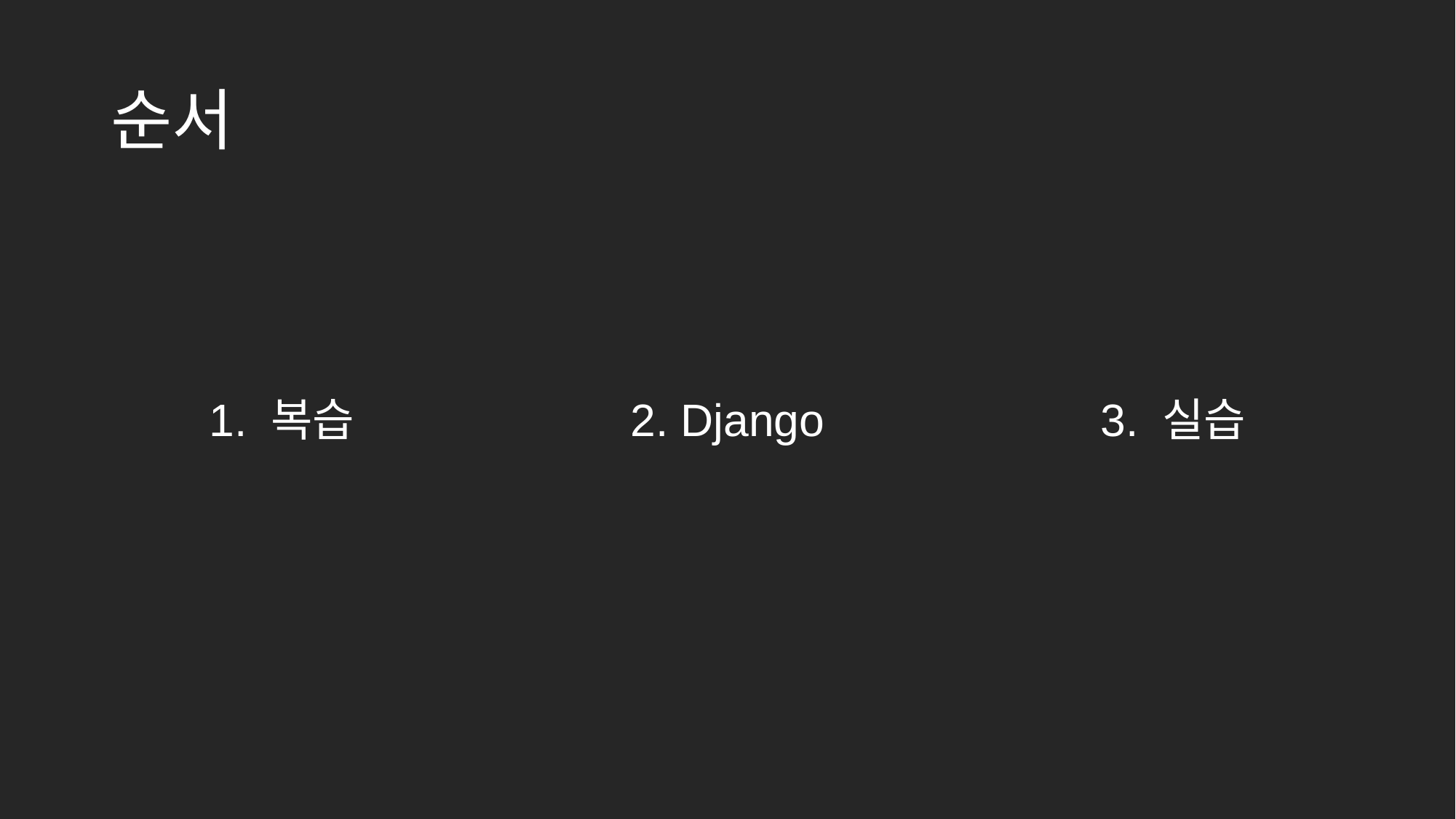

# 순서
1. 복습
2. Django
3. 실습